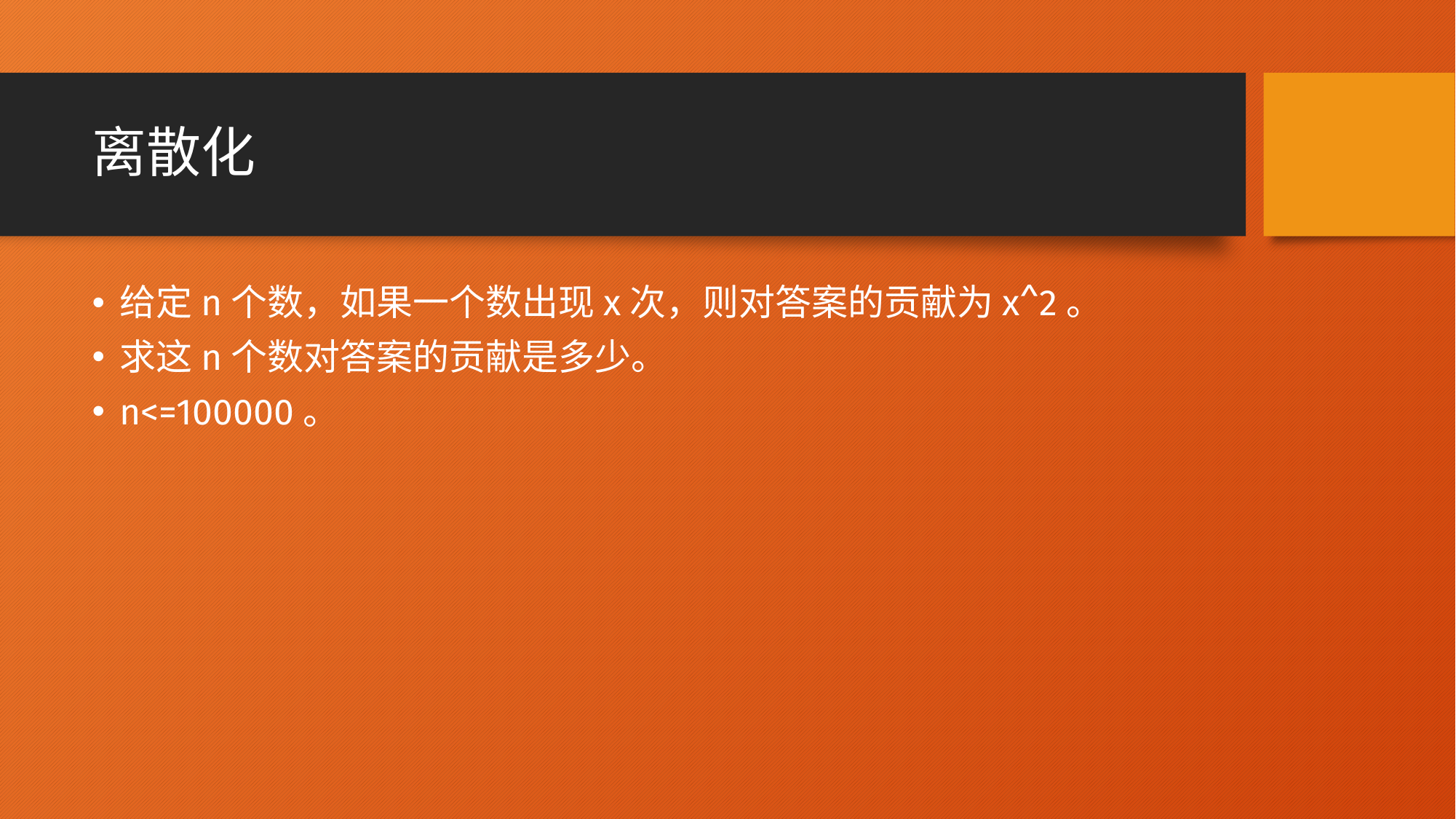

# 离散化
给定n个数，如果一个数出现x次，则对答案的贡献为x^2。
求这n个数对答案的贡献是多少。
n<=100000。